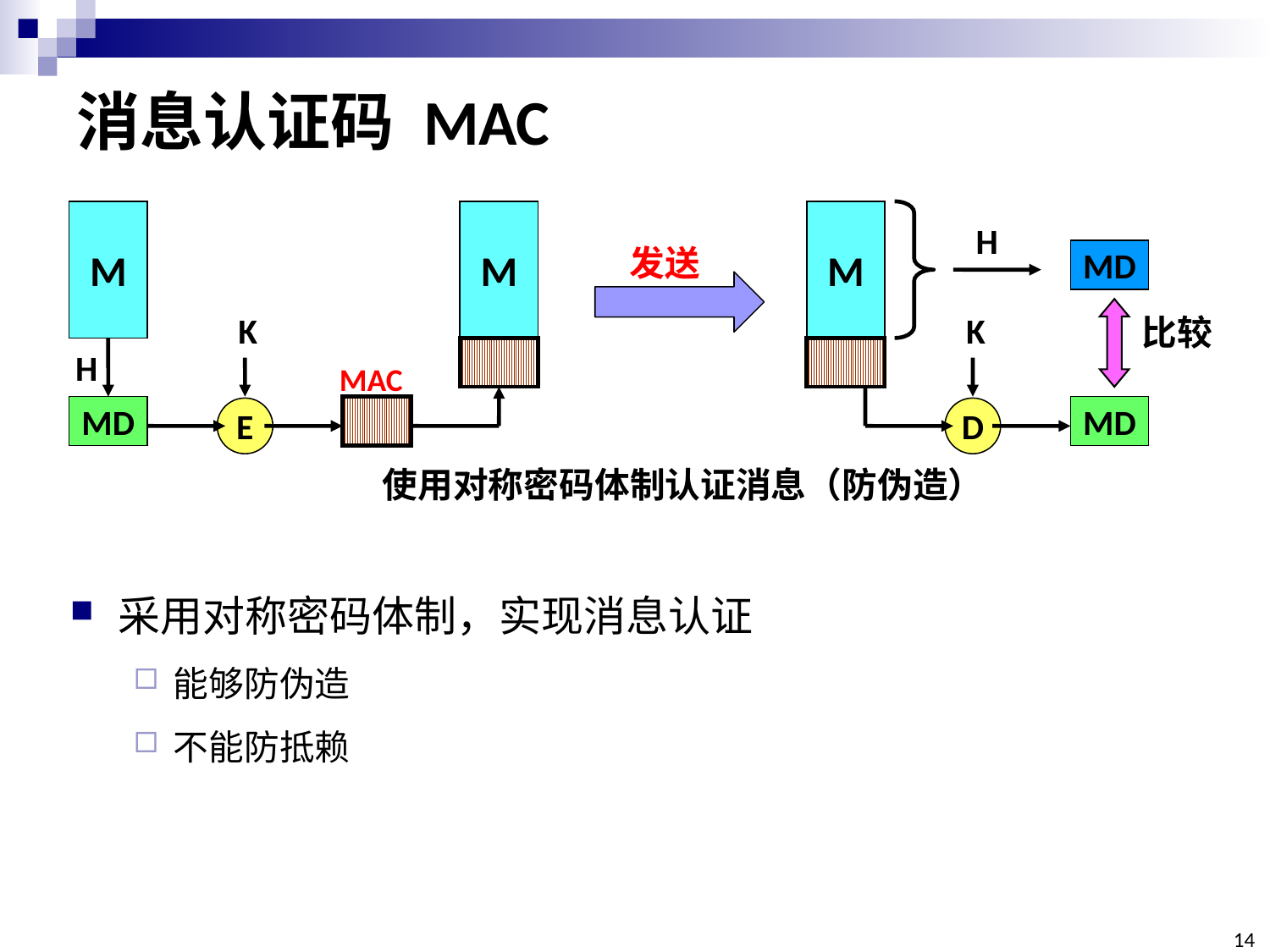

# 消息认证码 MAC
M
M
K

H
MAC

MD

E

M

H
MD

K
比较

MD
D

发送

使用对称密码体制认证消息（防伪造）
采用对称密码体制，实现消息认证
能够防伪造
不能防抵赖
14